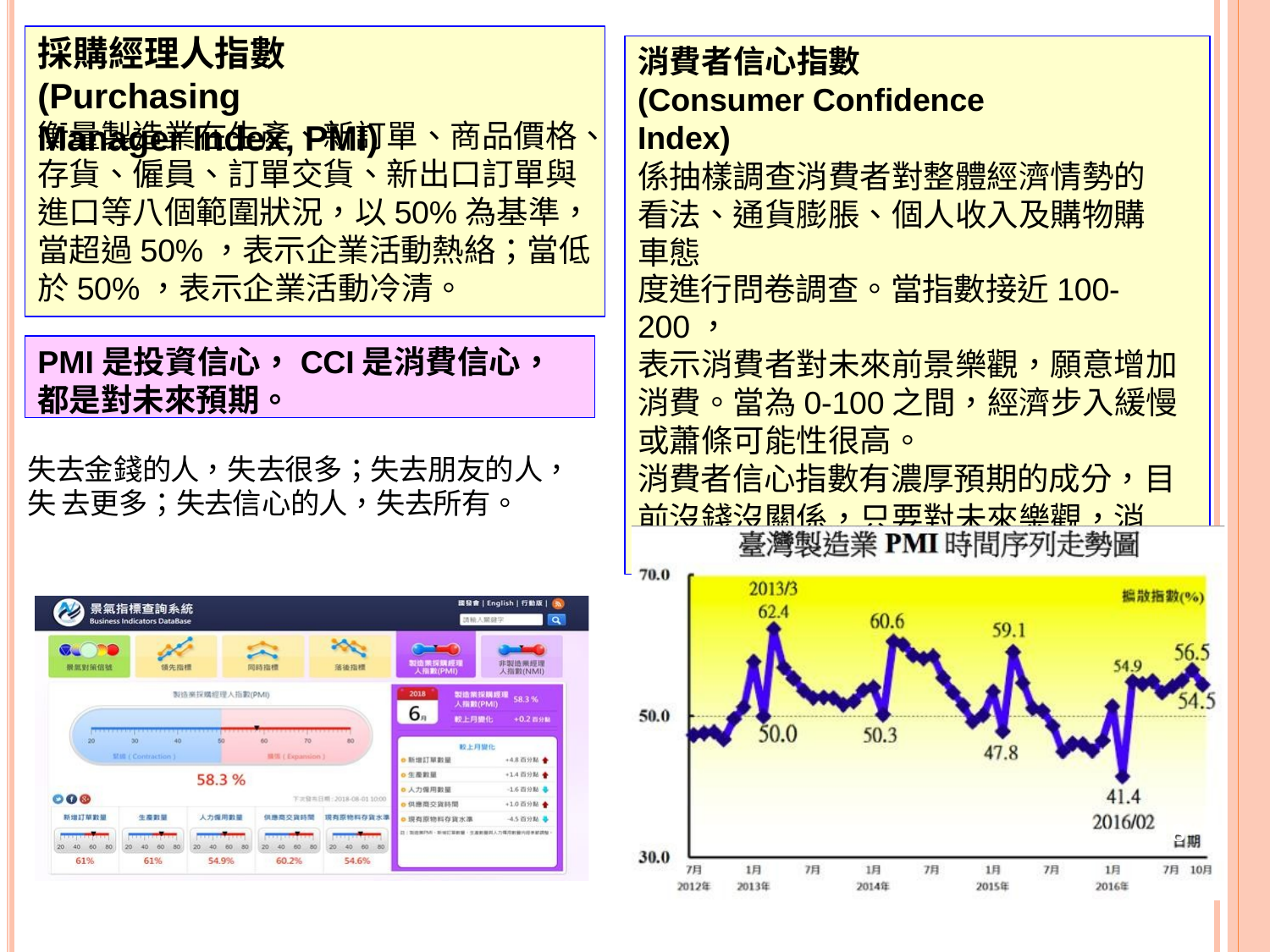

# 採購經理人指數(Purchasing
Manager Index, PMI)
消費者信心指數 (Consumer Confidence  Index)
係抽樣調查消費者對整體經濟情勢的 看法、通貨膨脹、個人收入及購物購 車態
度進行問卷調查。當指數接近100-200，
表示消費者對未來前景樂觀，願意增加
消費。當為0-100之間，經濟步入緩慢 或蕭條可能性很高。
消費者信心指數有濃厚預期的成分，目
前沒錢沒關係，只要對未來樂觀，消 費者仍然會願意消費的。
衡量製造業在生產、新訂單、商品價格、 存貨、僱員、訂單交貨、新出口訂單與 進口等八個範圍狀況，以50%為基準，  當超過50%，表示企業活動熱絡；當低 於50%，表示企業活動冷清。
PMI是投資信心，CCI是消費信心，  都是對未來預期。
失去金錢的人，失去很多；失去朋友的人，失 去更多；失去信心的人，失去所有。

18